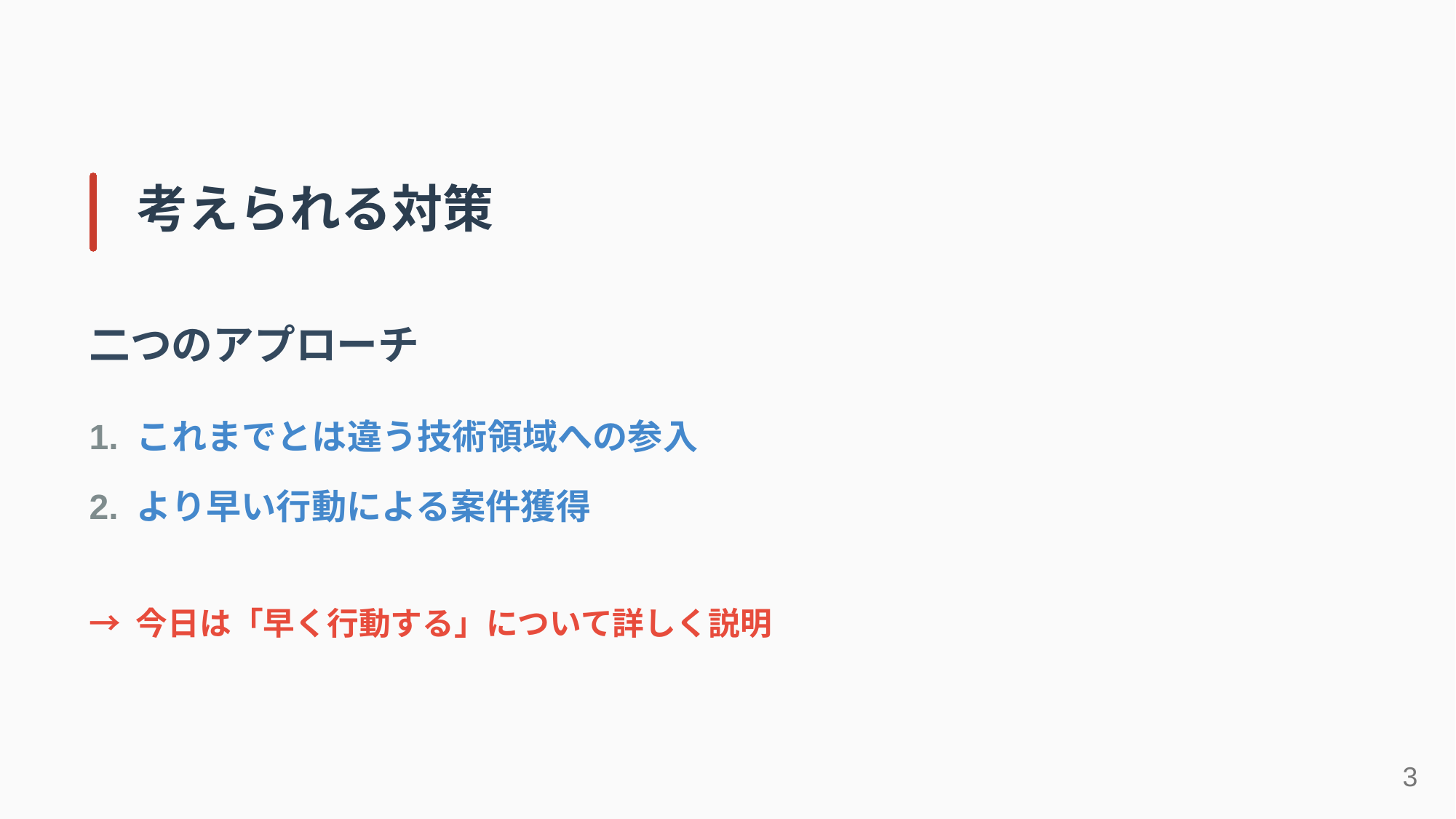

考えられる対策
⼆つのアプローチ
1. これまでとは違う技術領域への参⼊
2. より早い⾏動による案件獲得
→ 今⽇は「早く⾏動する」について詳しく説明
3